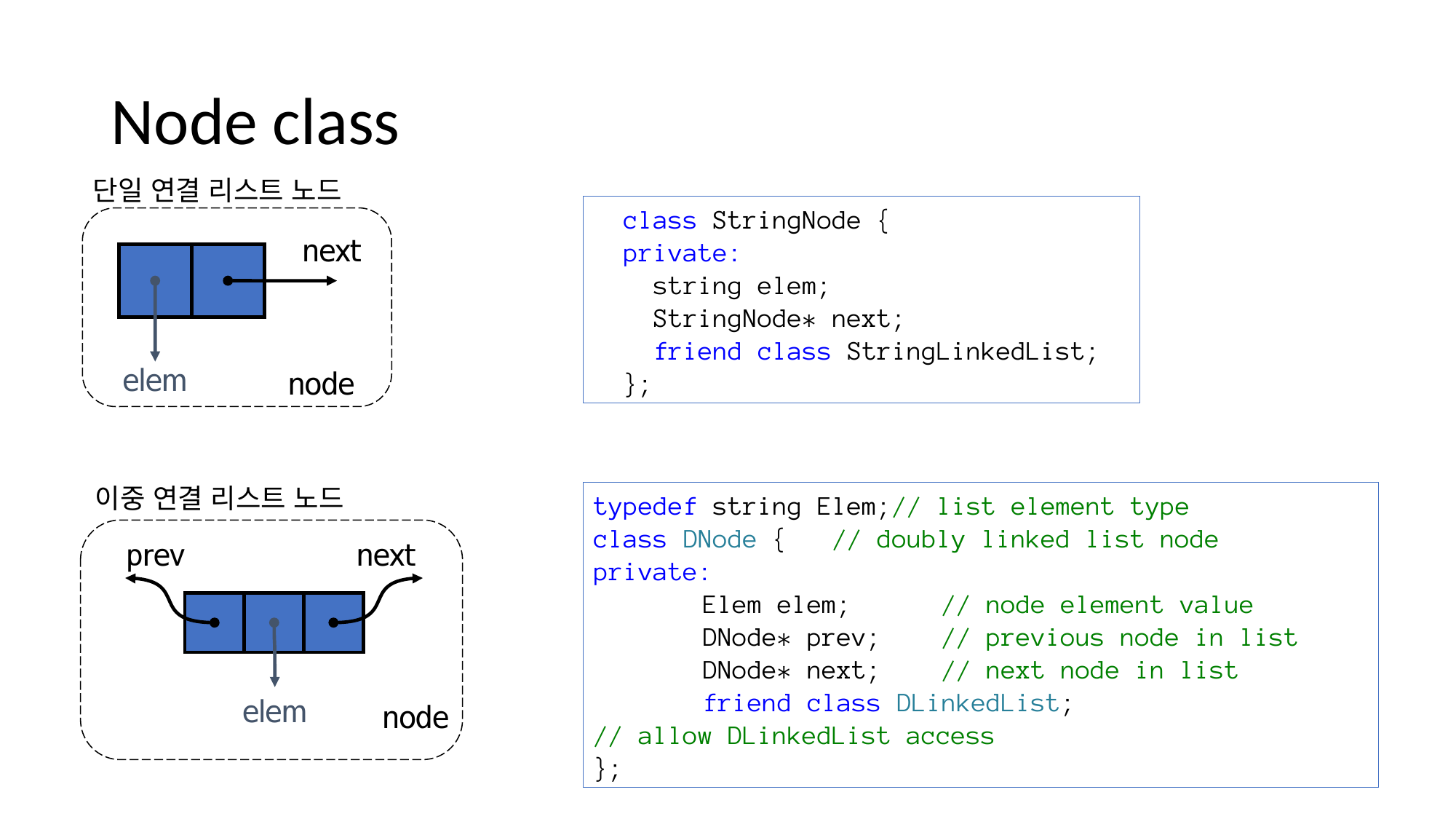

# Node class
단일 연결 리스트 노드
  class StringNode {
  private:
    string elem;
    StringNode* next;
    friend class StringLinkedList;
  };

next

elem
node
이중 연결 리스트 노드
typedef string Elem;// list element type
class DNode {   // doubly linked list node
private:
	Elem elem;      // node element value
	DNode* prev;    // previous node in list
	DNode* next;    // next node in list
	friend class DLinkedList;
// allow DLinkedList access
};

prev
next

elem
node